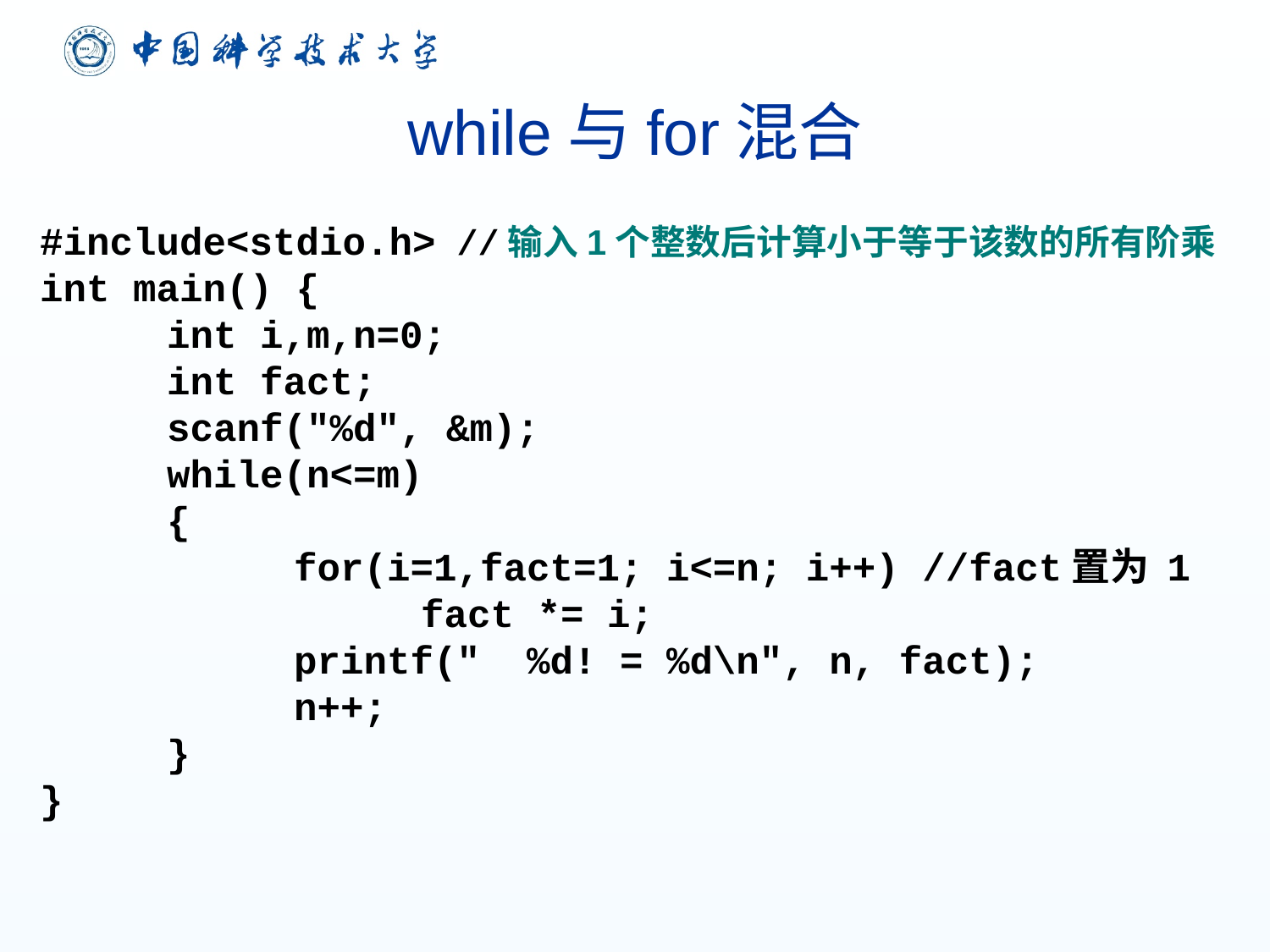

# while与for混合
#include<stdio.h> //输入1个整数后计算小于等于该数的所有阶乘
int main() {
	int i,m,n=0;
	int fact;
	scanf("%d", &m);
	while(n<=m)
	{
		for(i=1,fact=1; i<=n; i++) //fact置为 1
			fact *= i;
		printf("  %d! = %d\n", n, fact);
		n++;
	}
}